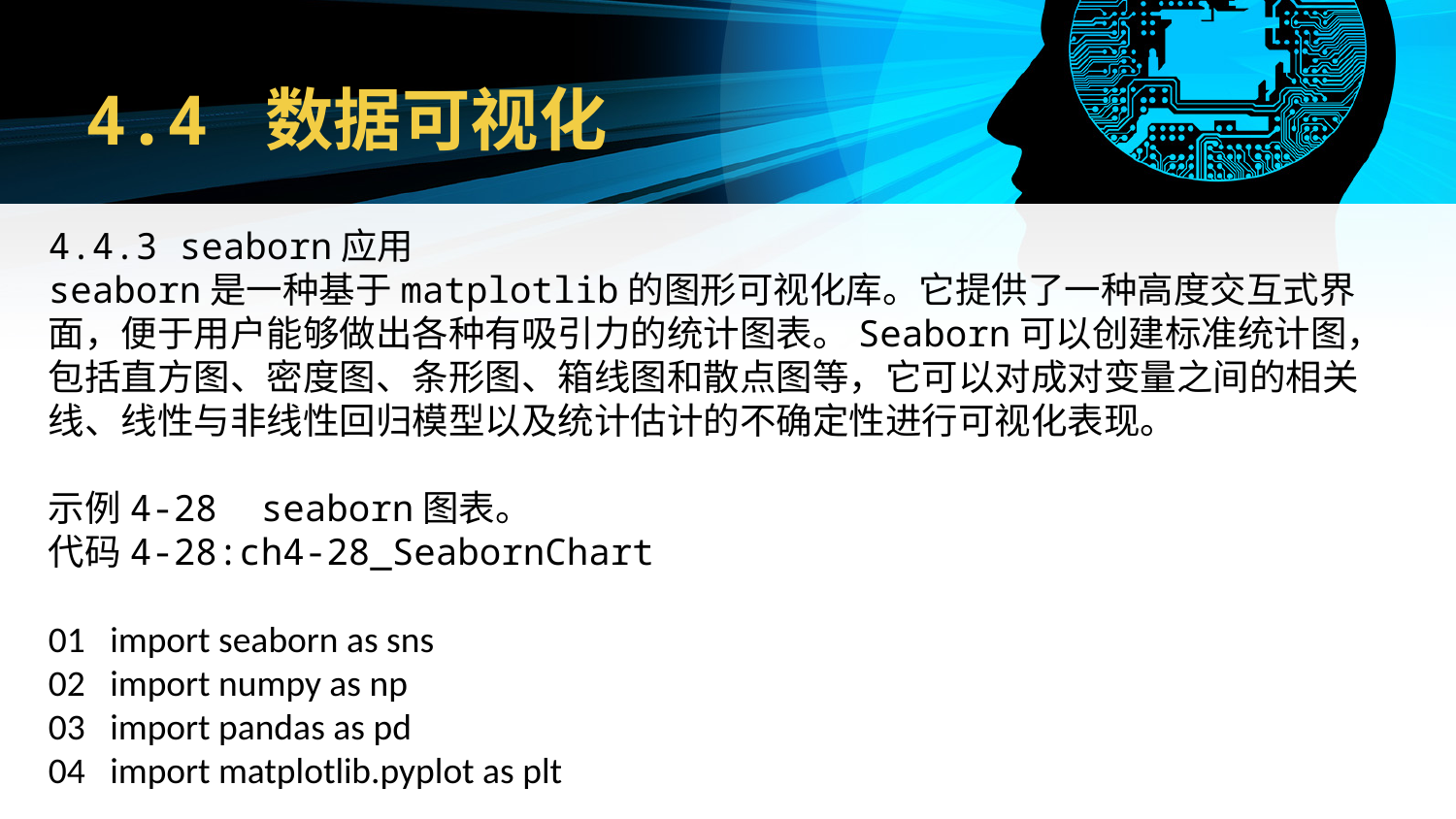

# 4.4 数据可视化
4.4.3 seaborn应用
seaborn是一种基于matplotlib的图形可视化库。它提供了一种高度交互式界面，便于用户能够做出各种有吸引力的统计图表。Seaborn可以创建标准统计图，包括直方图、密度图、条形图、箱线图和散点图等，它可以对成对变量之间的相关线、线性与非线性回归模型以及统计估计的不确定性进行可视化表现。

示例4-28  seaborn图表。
代码4-28:ch4-28_SeabornChart

01   import seaborn as sns
02   import numpy as np
03   import pandas as pd
04   import matplotlib.pyplot as plt